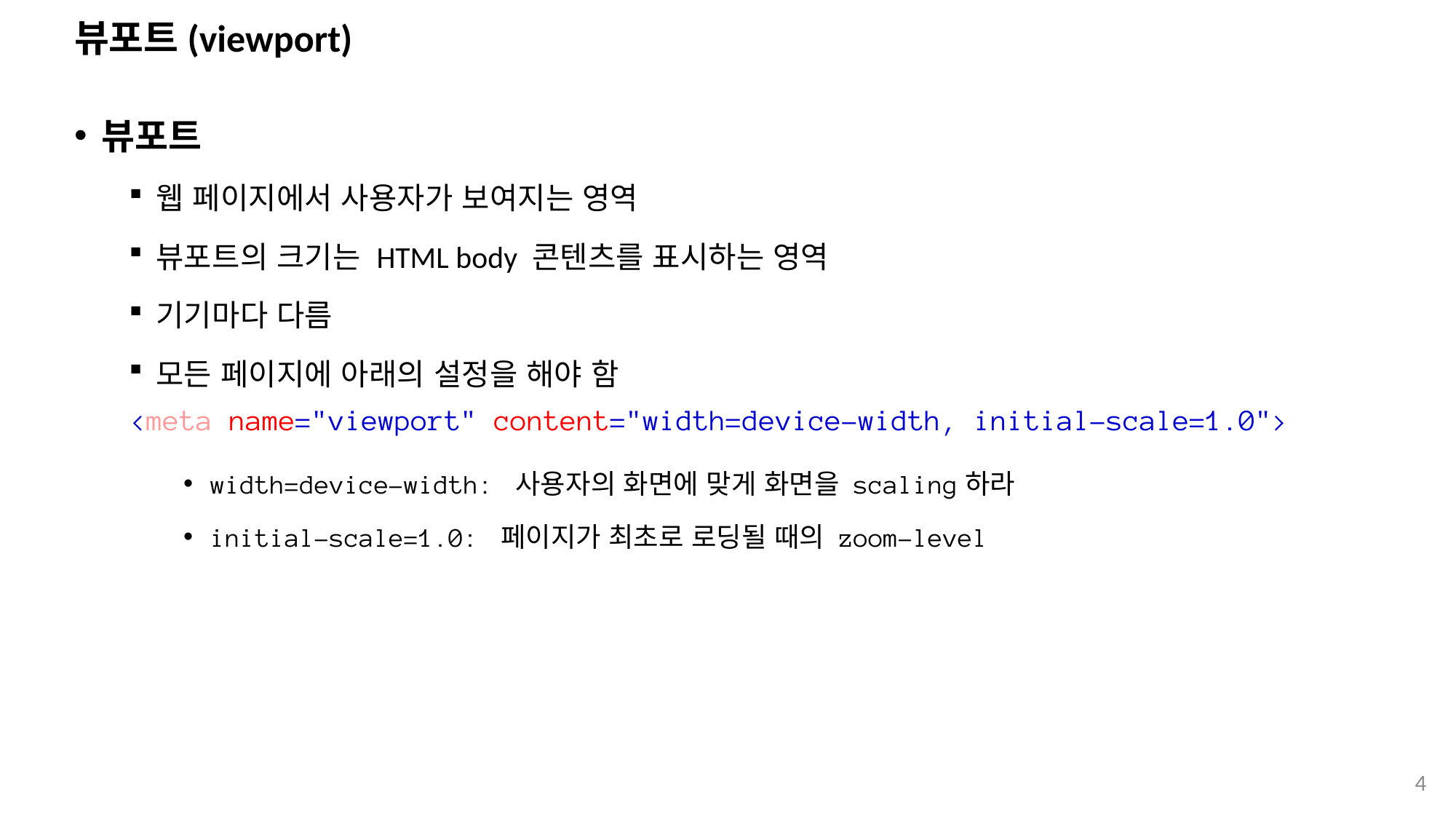

# 뷰포트(viewport)
뷰포트
웹 페이지에서 사용자가 보여지는 영역
뷰포트의 크기는 HTML body 콘텐츠를 표시하는 영역
기기마다 다름
모든 페이지에 아래의 설정을 해야 함

width=device-width: 사용자의 화면에 맞게 화면을 scaling하라
initial-scale=1.0: 페이지가 최초로 로딩될 때의 zoom-level

<meta name="viewport" content="width=device-width, initial-scale=1.0">
4